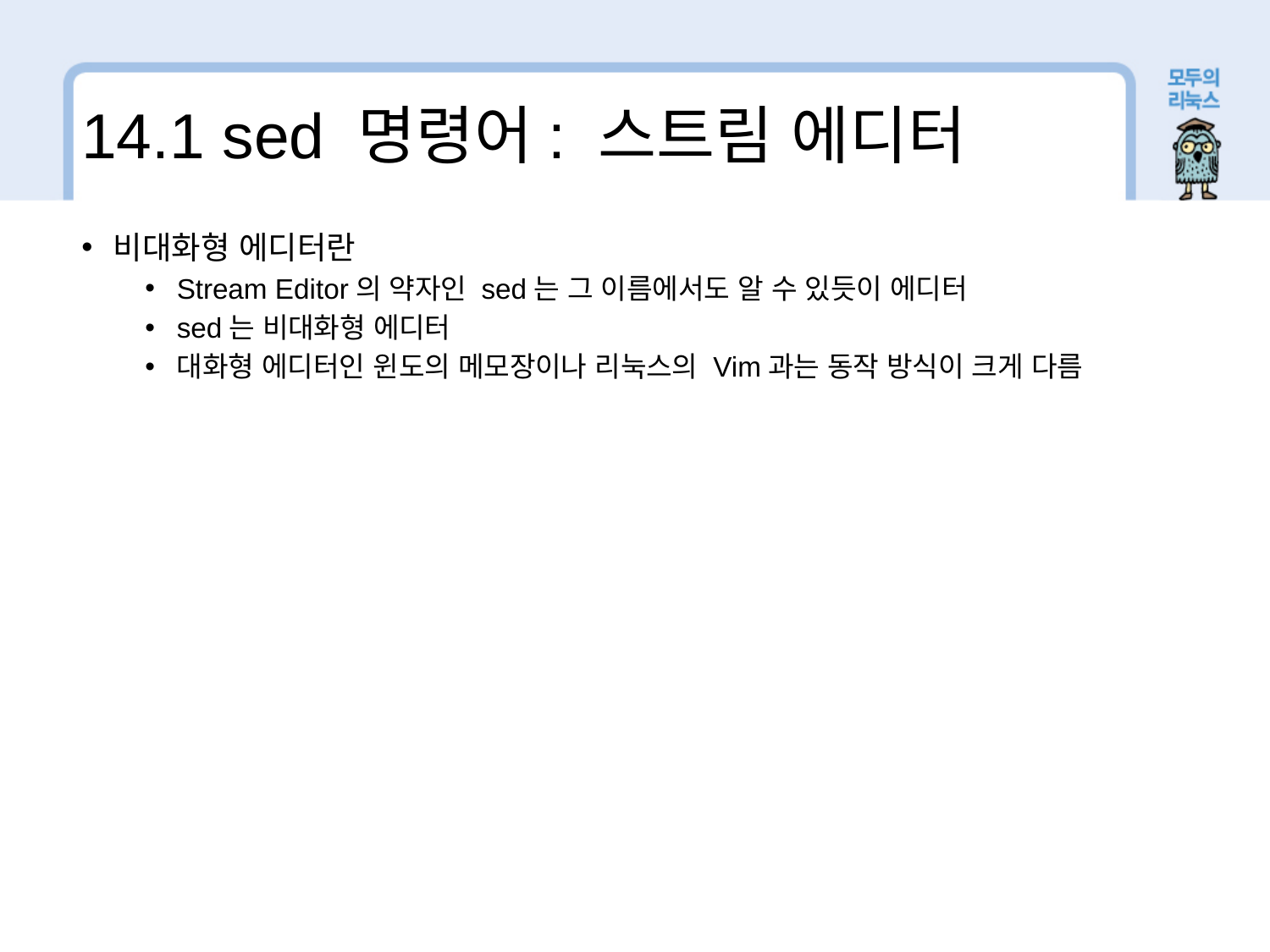

14.1 sed 명령어: 스트림 에디터
비대화형 에디터란
Stream Editor의 약자인 sed는 그 이름에서도 알 수 있듯이 에디터
sed는 비대화형 에디터
대화형 에디터인 윈도의 메모장이나 리눅스의 Vim과는 동작 방식이 크게 다름